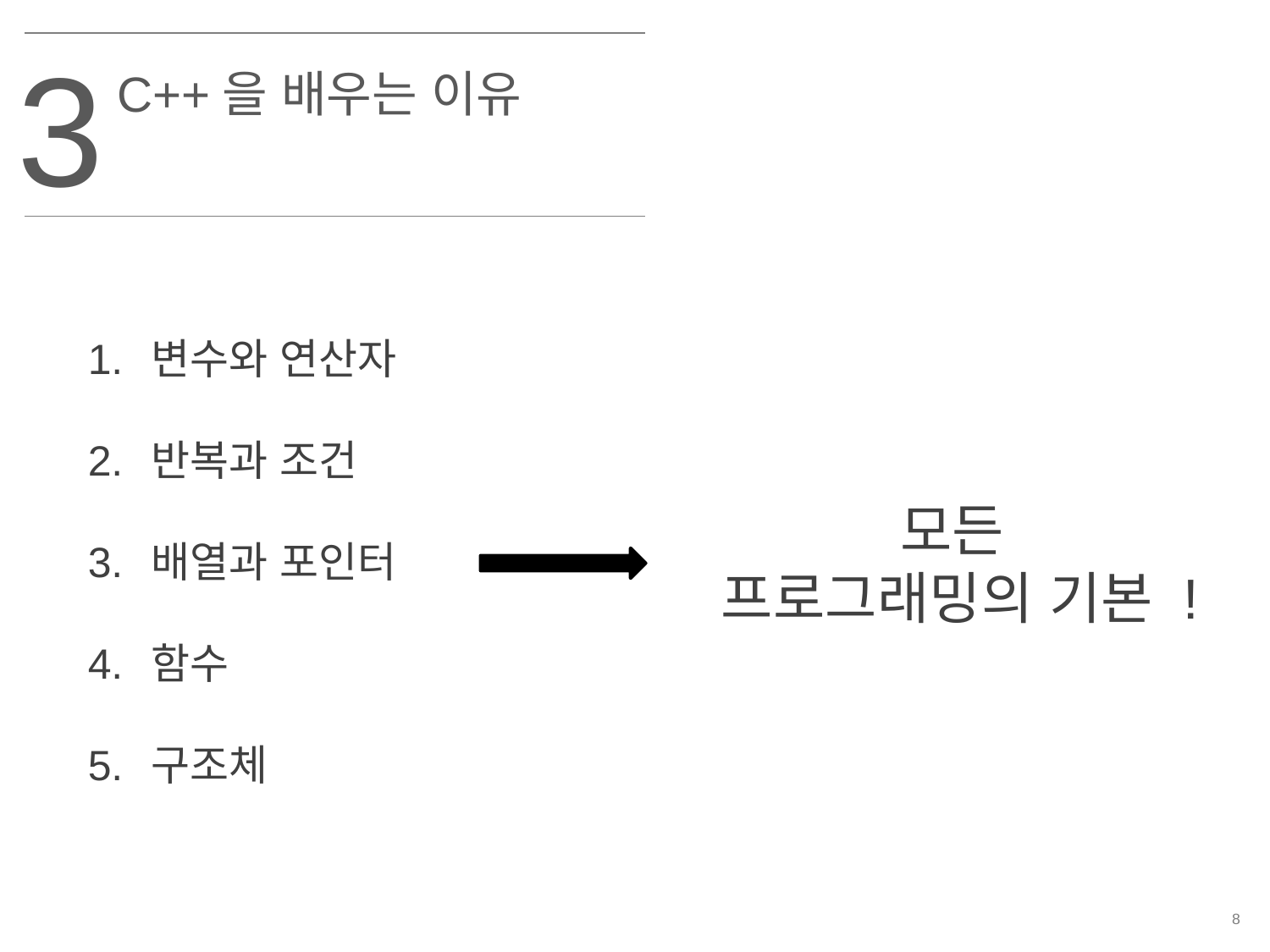

3
C++을 배우는 이유
변수와 연산자

반복과 조건

배열과 포인터

함수

구조체
모든
프로그래밍의 기본 !